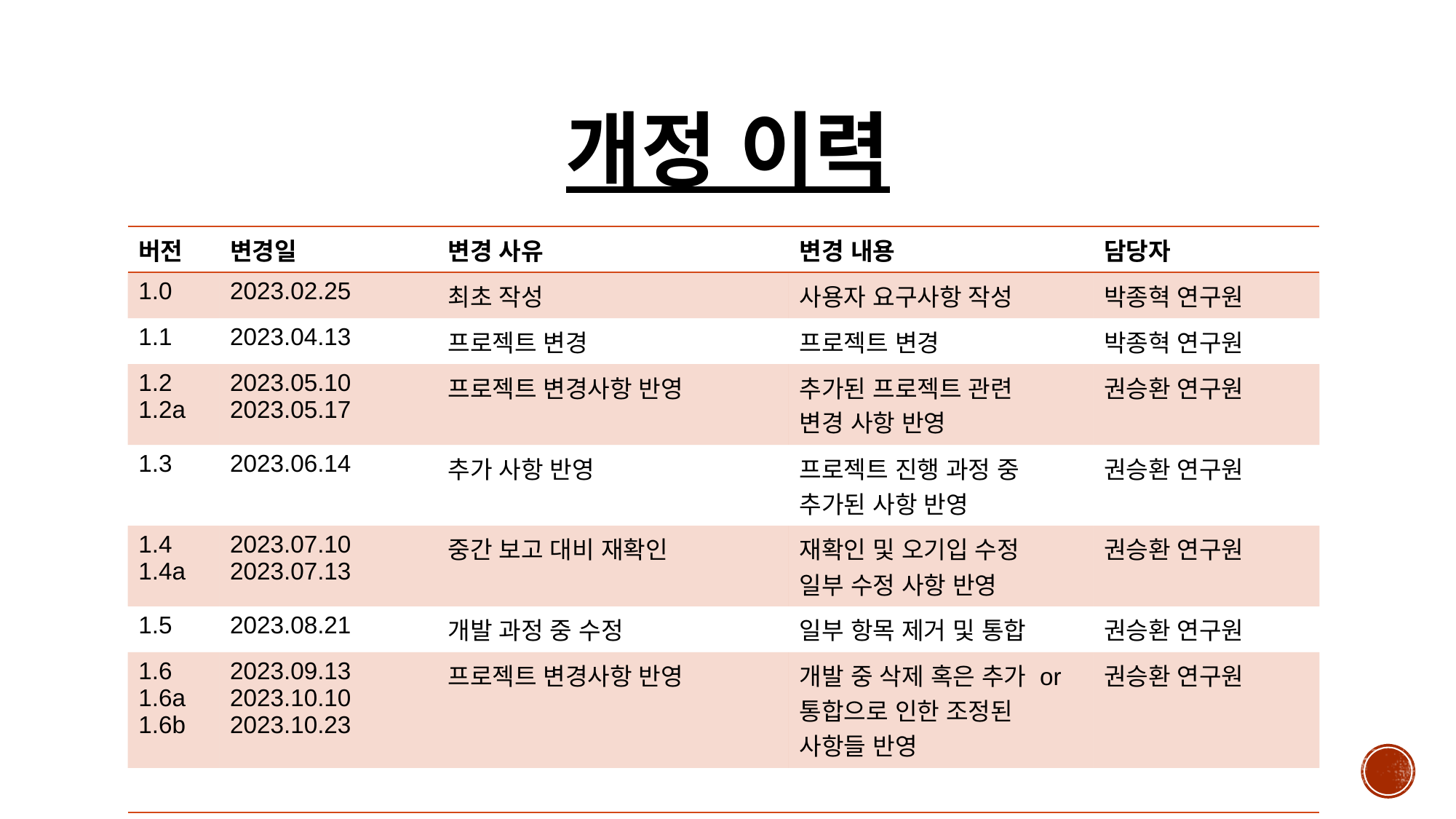

# 개정 이력
| 버전 | 변경일 | 변경 사유 | 변경 내용 | 담당자 |
| --- | --- | --- | --- | --- |
| 1.0 | 2023.02.25 | 최초 작성 | 사용자 요구사항 작성 | 박종혁 연구원 |
| 1.1 | 2023.04.13 | 프로젝트 변경 | 프로젝트 변경 | 박종혁 연구원 |
| 1.2 1.2a | 2023.05.10 2023.05.17 | 프로젝트 변경사항 반영 | 추가된 프로젝트 관련 변경 사항 반영 | 권승환 연구원 |
| 1.3 | 2023.06.14 | 추가 사항 반영 | 프로젝트 진행 과정 중 추가된 사항 반영 | 권승환 연구원 |
| 1.4 1.4a | 2023.07.10 2023.07.13 | 중간 보고 대비 재확인 | 재확인 및 오기입 수정 일부 수정 사항 반영 | 권승환 연구원 |
| 1.5 | 2023.08.21 | 개발 과정 중 수정 | 일부 항목 제거 및 통합 | 권승환 연구원 |
| 1.6 1.6a 1.6b | 2023.09.13 2023.10.10 2023.10.23 | 프로젝트 변경사항 반영 | 개발 중 삭제 혹은 추가 or 통합으로 인한 조정된 사항들 반영 | 권승환 연구원 |
|  |  |  |  |  |